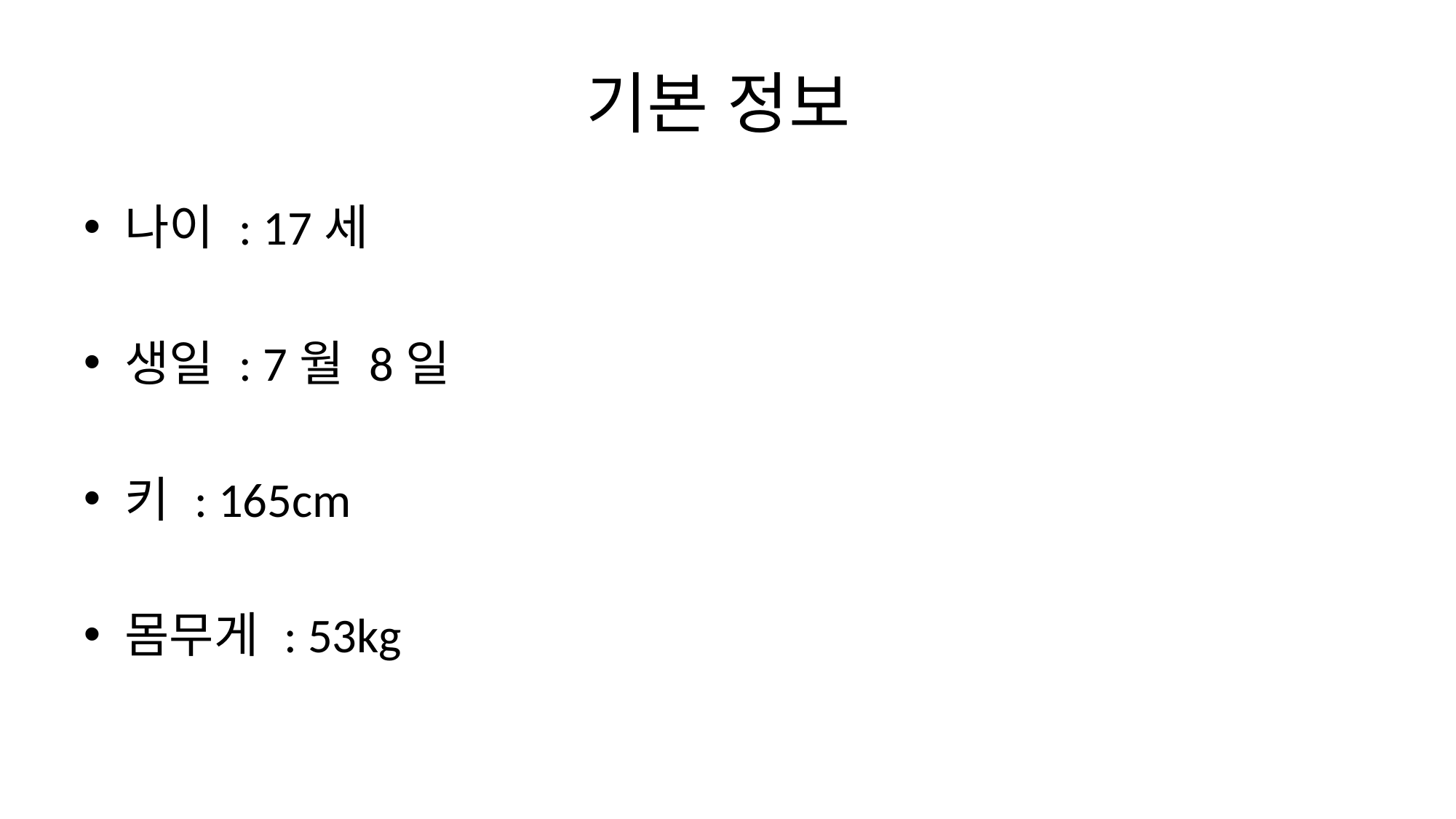

# 기본 정보
나이 : 17세

생일 : 7월 8일

키 : 165cm

몸무게 : 53kg